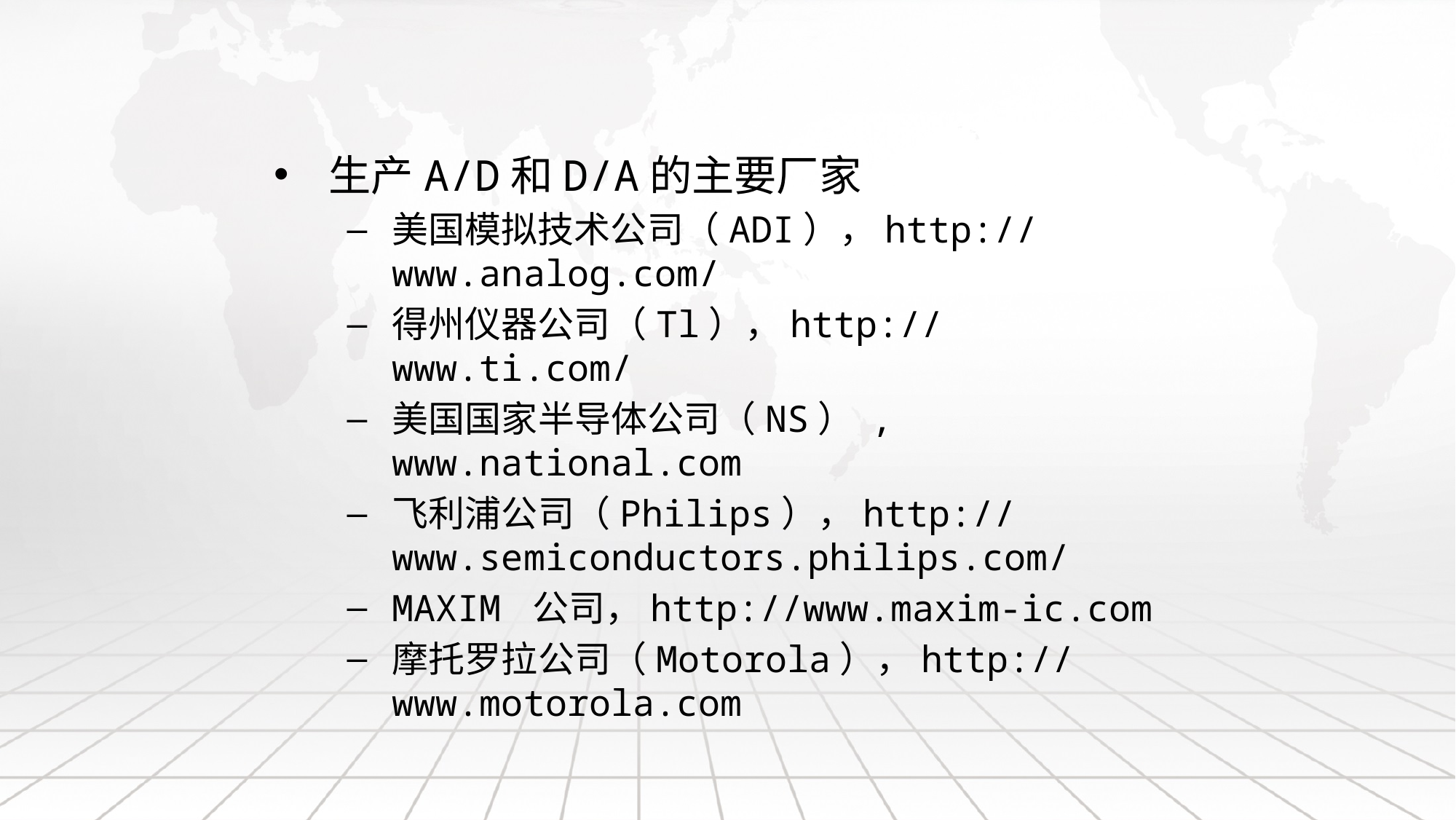

生产A/D和D/A的主要厂家
美国模拟技术公司（ADI），http://www.analog.com/
得州仪器公司（Tl），http://www.ti.com/
美国国家半导体公司（NS） , www.national.com
飞利浦公司（Philips），http://www.semiconductors.philips.com/
MAXIM 公司，http://www.maxim-ic.com
摩托罗拉公司（Motorola），http://www.motorola.com